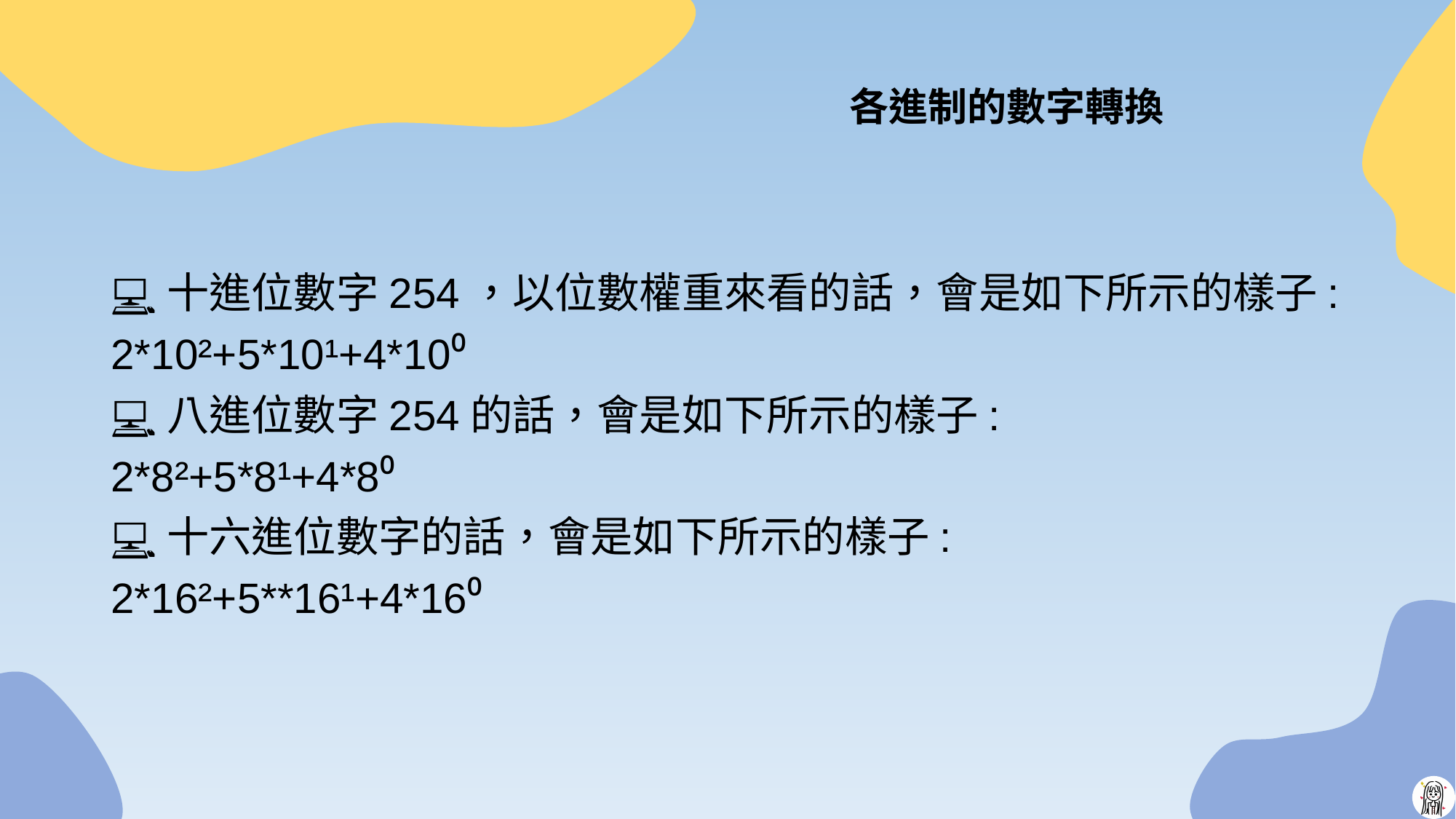

# 各進制的數字轉換
💻十進位數字254，以位數權重來看的話，會是如下所示的樣子:
2*10²+5*10¹+4*10⁰
💻八進位數字254的話，會是如下所示的樣子:
2*8²+5*8¹+4*8⁰
💻十六進位數字的話，會是如下所示的樣子:
2*16²+5**16¹+4*16⁰

34